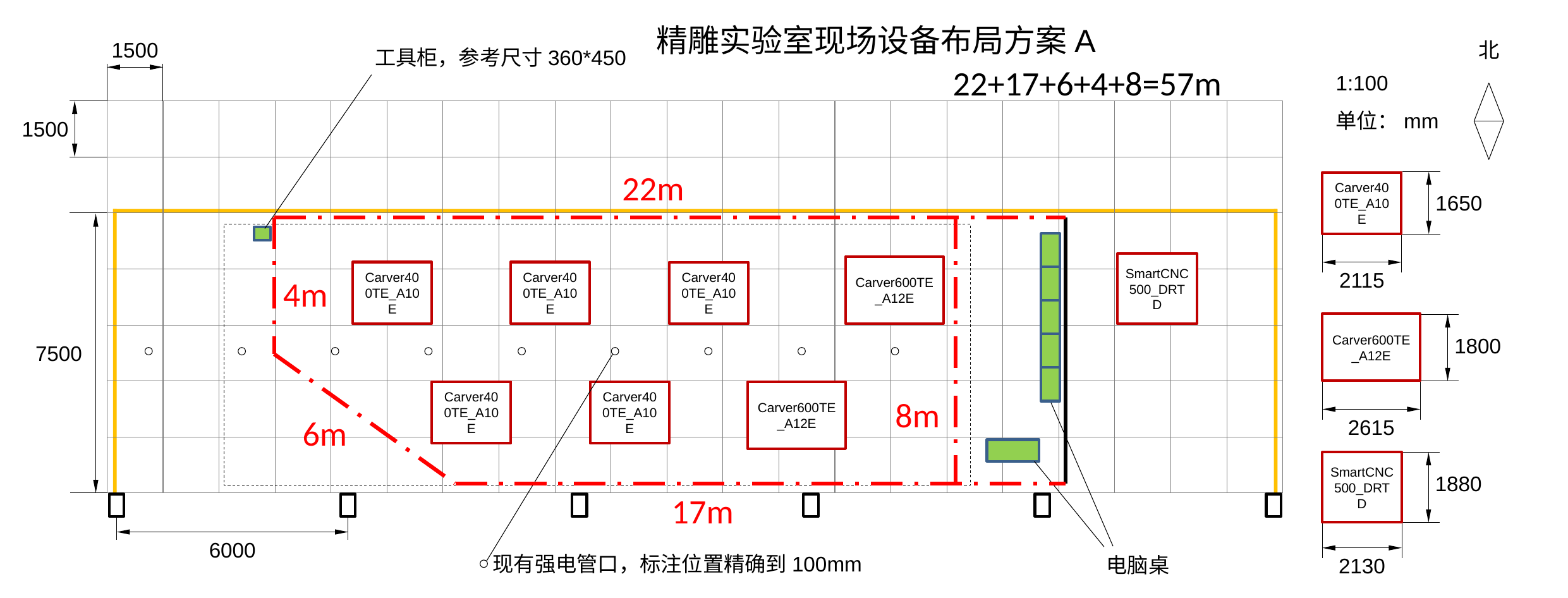

精雕实验室现场设备布局方案A
工具柜，参考尺寸360*450
22+17+6+4+8=57m
22m
Carver400TE_A10E
1650
2115

SmartCNC500_DRTD
Carver600TE_A12E
Carver400TE_A10E
Carver400TE_A10E
Carver400TE_A10E
4m
Carver600TE_A12E
1800
2615
Carver400TE_A10E
Carver400TE_A10E
Carver600TE_A12E
8m

电脑桌
6m
SmartCNC500_DRTD
1880
2130
17m
现有强电管口，标注位置精确到100mm